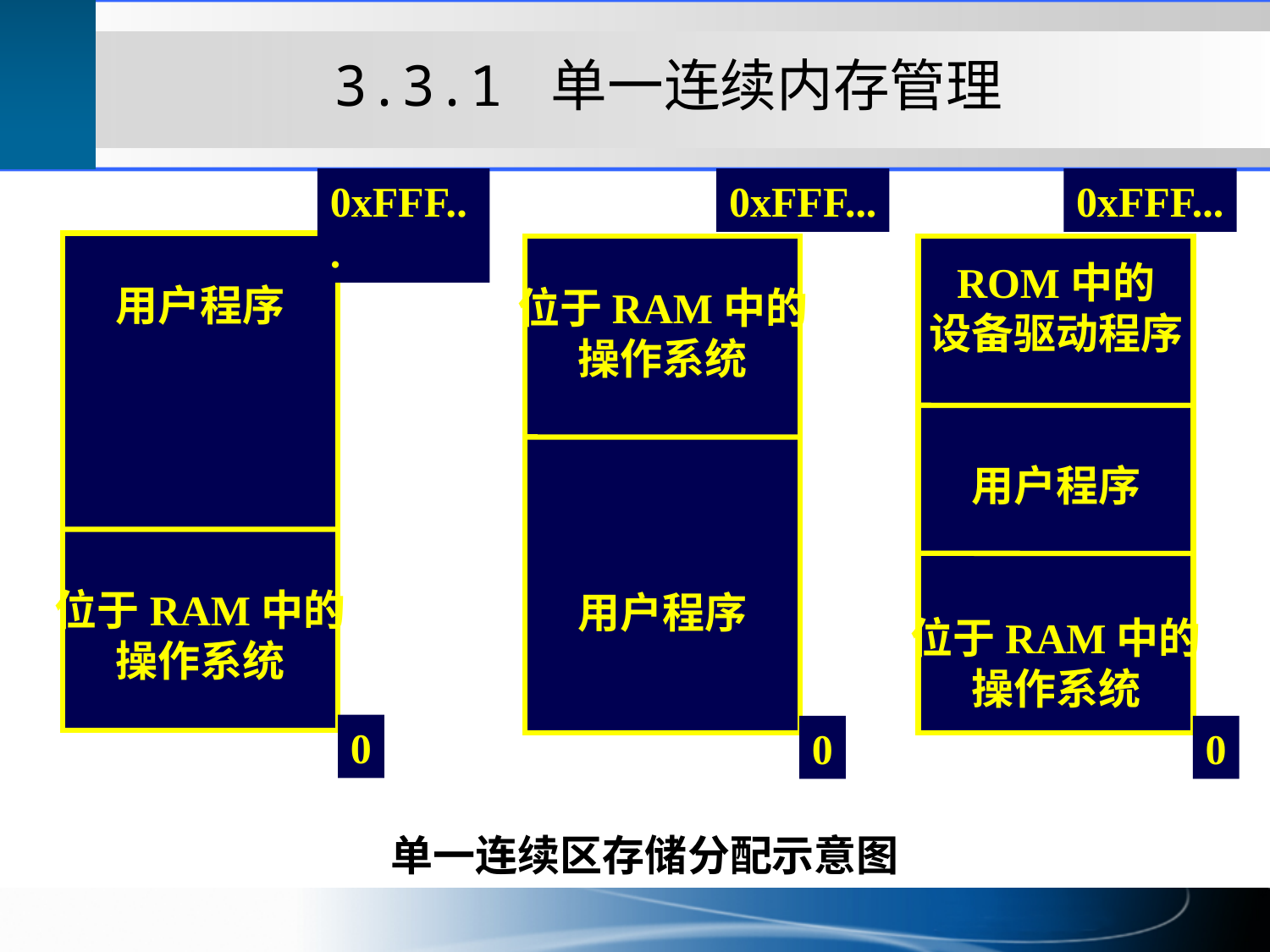

3.3.1 单一连续内存管理
0xFFF...
用户程序

位于RAM中的
操作系统

0
0xFFF...
0xFFF...
位于RAM中的
操作系统

用户程序

0
ROM中的
设备驱动程序

用户程序

位于RAM中的
操作系统

0
单一连续区存储分配示意图